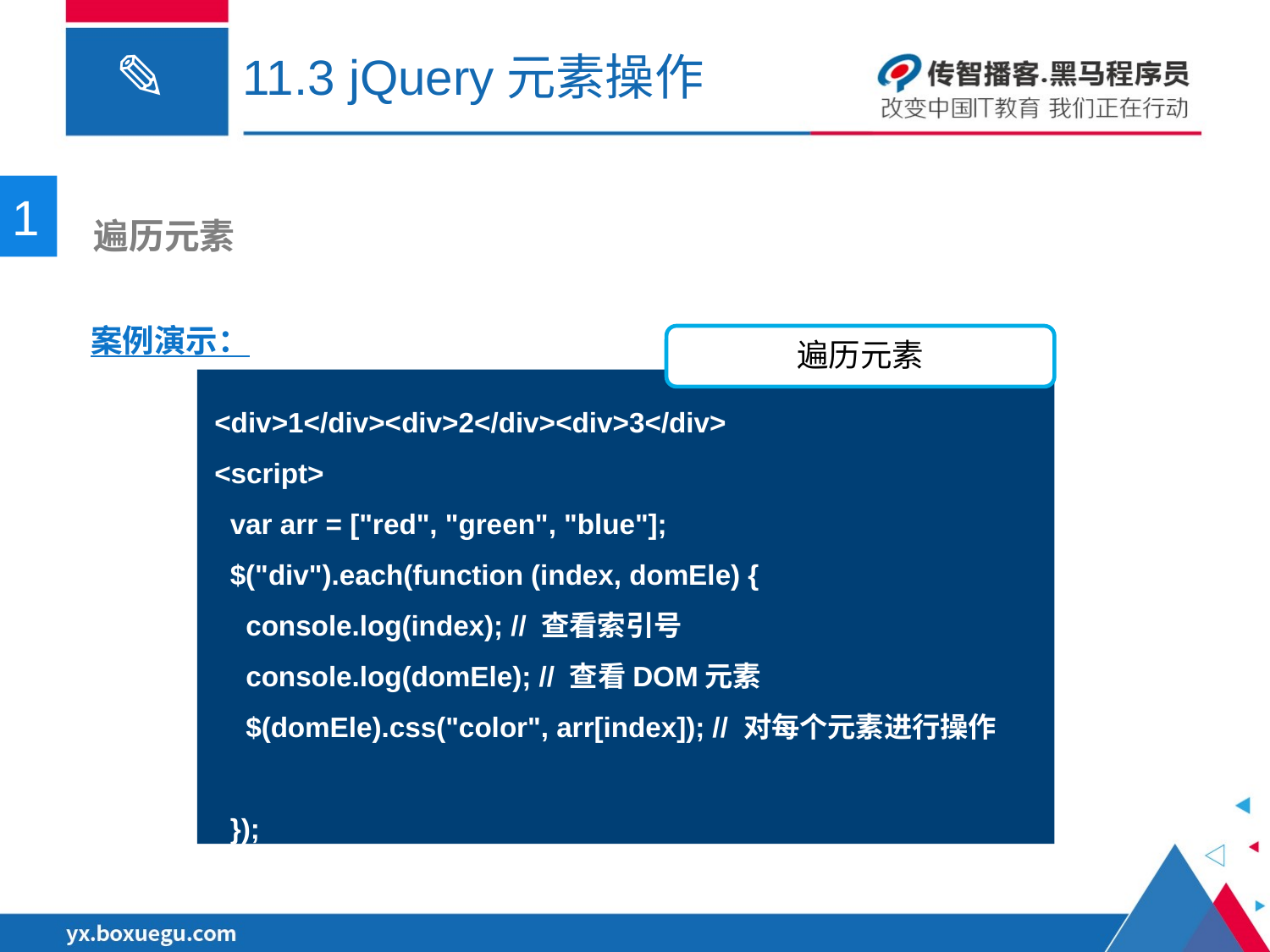

# 11.3 jQuery元素操作

1
  遍历元素
案例演示：
遍历元素

<div>1</div><div>2</div><div>3</div>
<script>
  var arr = ["red", "green", "blue"];
  $("div").each(function (index, domEle) {
    console.log(index); // 查看索引号
    console.log(domEle); // 查看DOM元素
    $(domEle).css("color", arr[index]); // 对每个元素进行操作
  });
</script>